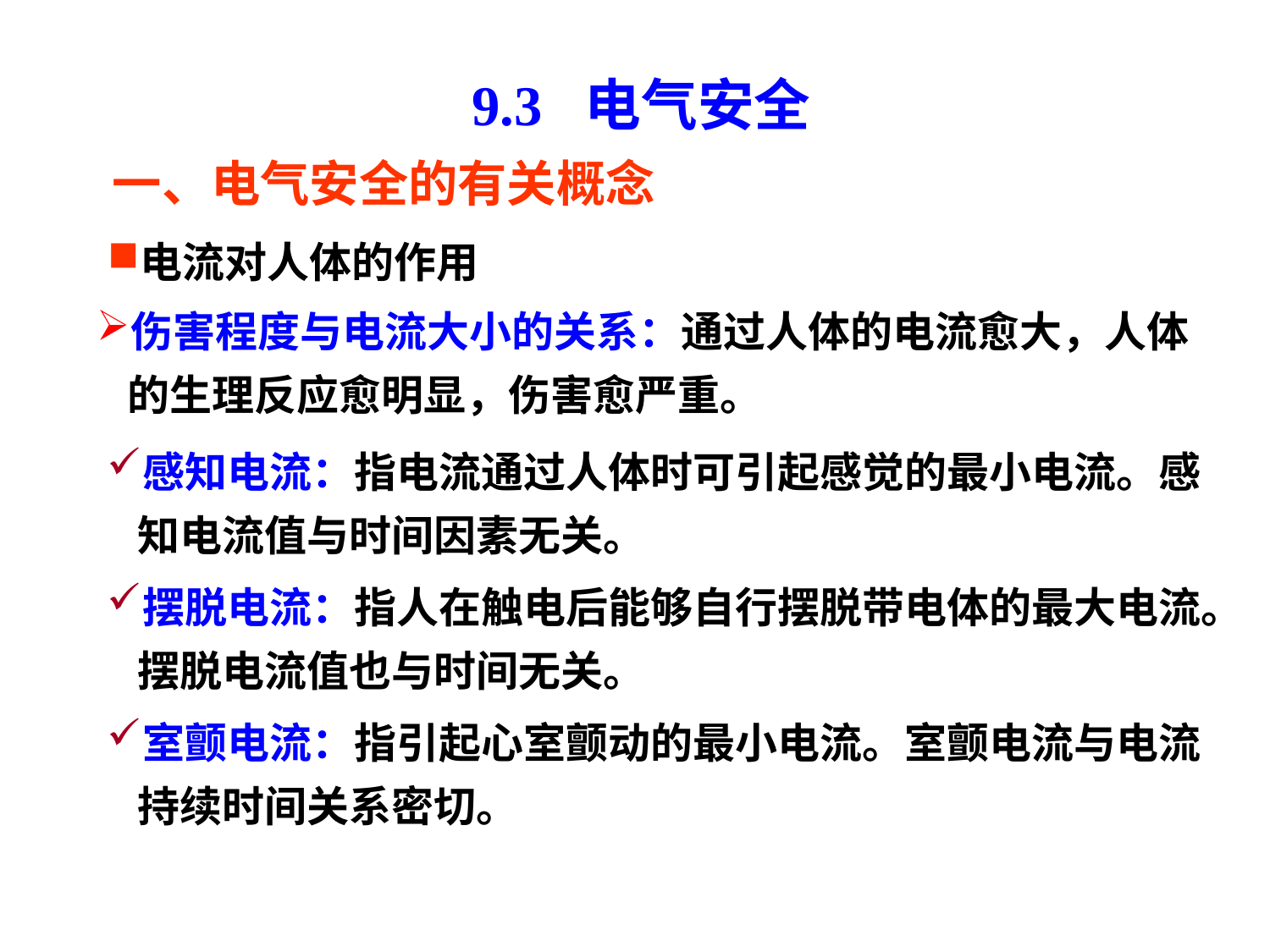

9.3  电气安全
一、电气安全的有关概念
电流对人体的作用
伤害程度与电流大小的关系：通过人体的电流愈大，人体的生理反应愈明显，伤害愈严重。
感知电流：指电流通过人体时可引起感觉的最小电流。感知电流值与时间因素无关。
摆脱电流：指人在触电后能够自行摆脱带电体的最大电流。摆脱电流值也与时间无关。
室颤电流：指引起心室颤动的最小电流。室颤电流与电流持续时间关系密切。